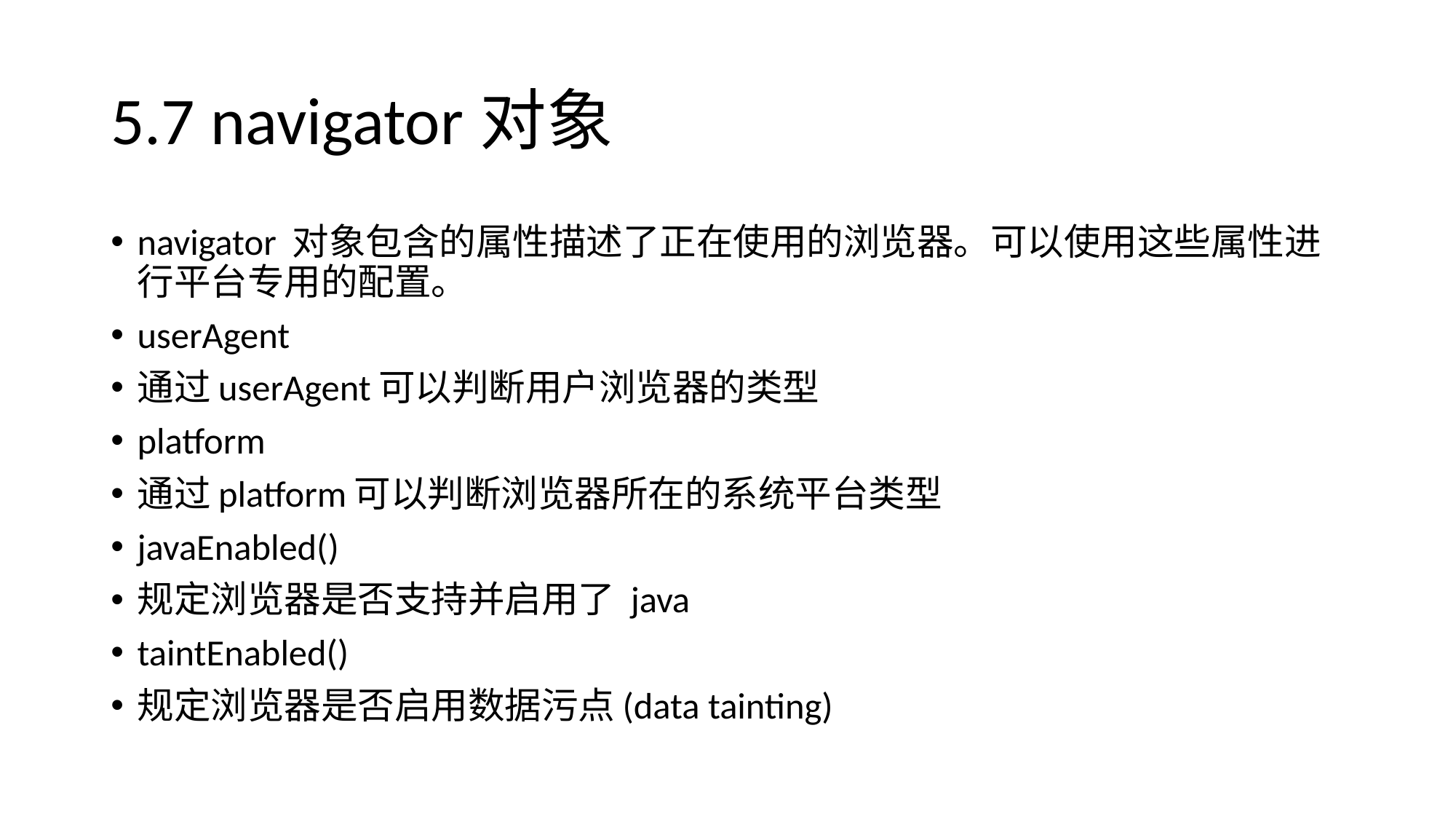

# 5.7 navigator对象
navigator 对象包含的属性描述了正在使用的浏览器。可以使用这些属性进行平台专用的配置。
userAgent
通过userAgent可以判断用户浏览器的类型
platform
通过platform可以判断浏览器所在的系统平台类型
javaEnabled()
规定浏览器是否支持并启用了 java
taintEnabled()
规定浏览器是否启用数据污点(data tainting)